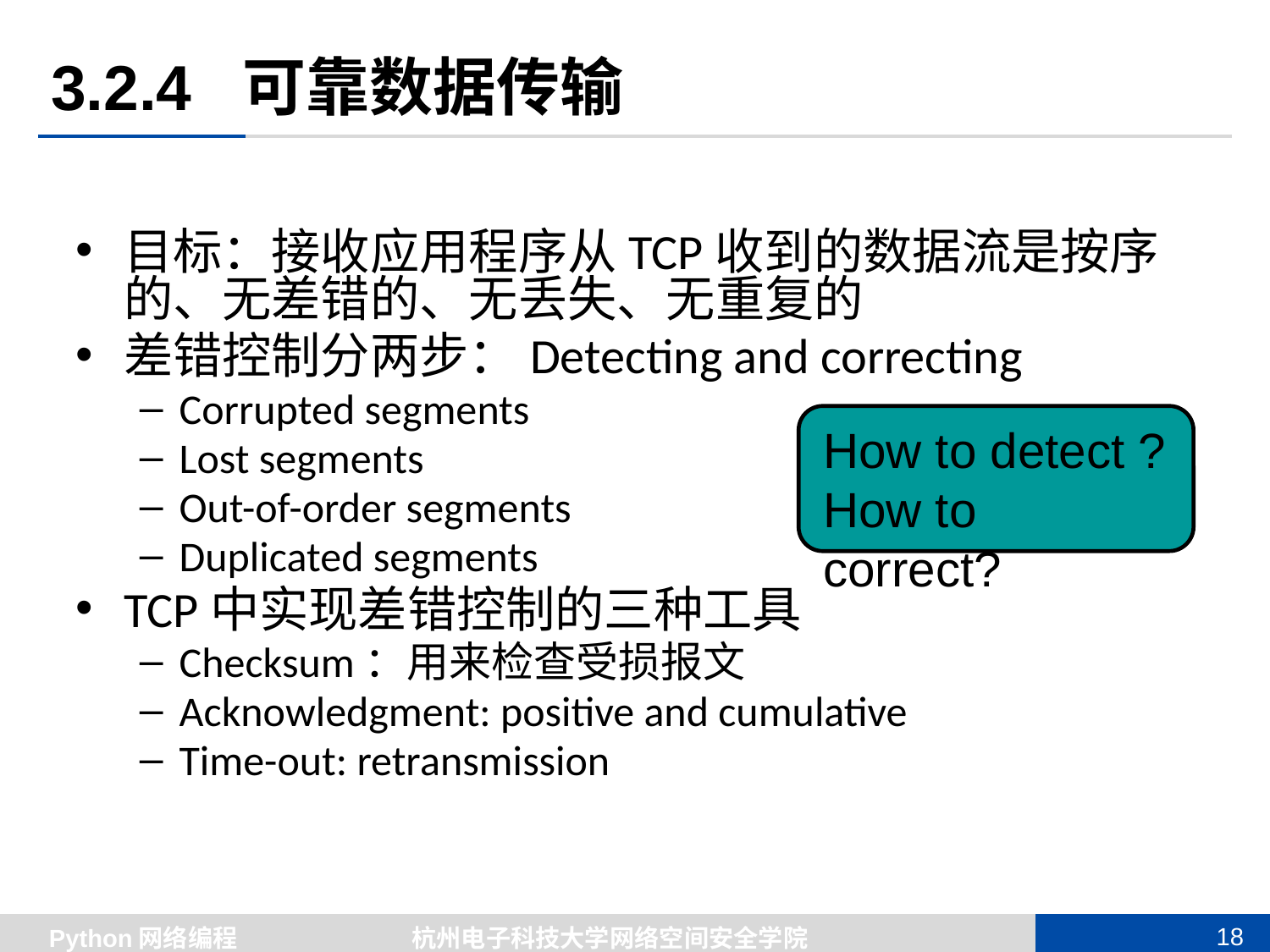

# 3.2.4  可靠数据传输

目标：接收应用程序从TCP收到的数据流是按序的、无差错的、无丢失、无重复的
差错控制分两步：Detecting and correcting
Corrupted segments
Lost segments
Out-of-order segments
Duplicated segments
TCP中实现差错控制的三种工具
Checksum：用来检查受损报文
Acknowledgment: positive and cumulative
Time-out: retransmission
How to detect ?
How to correct?